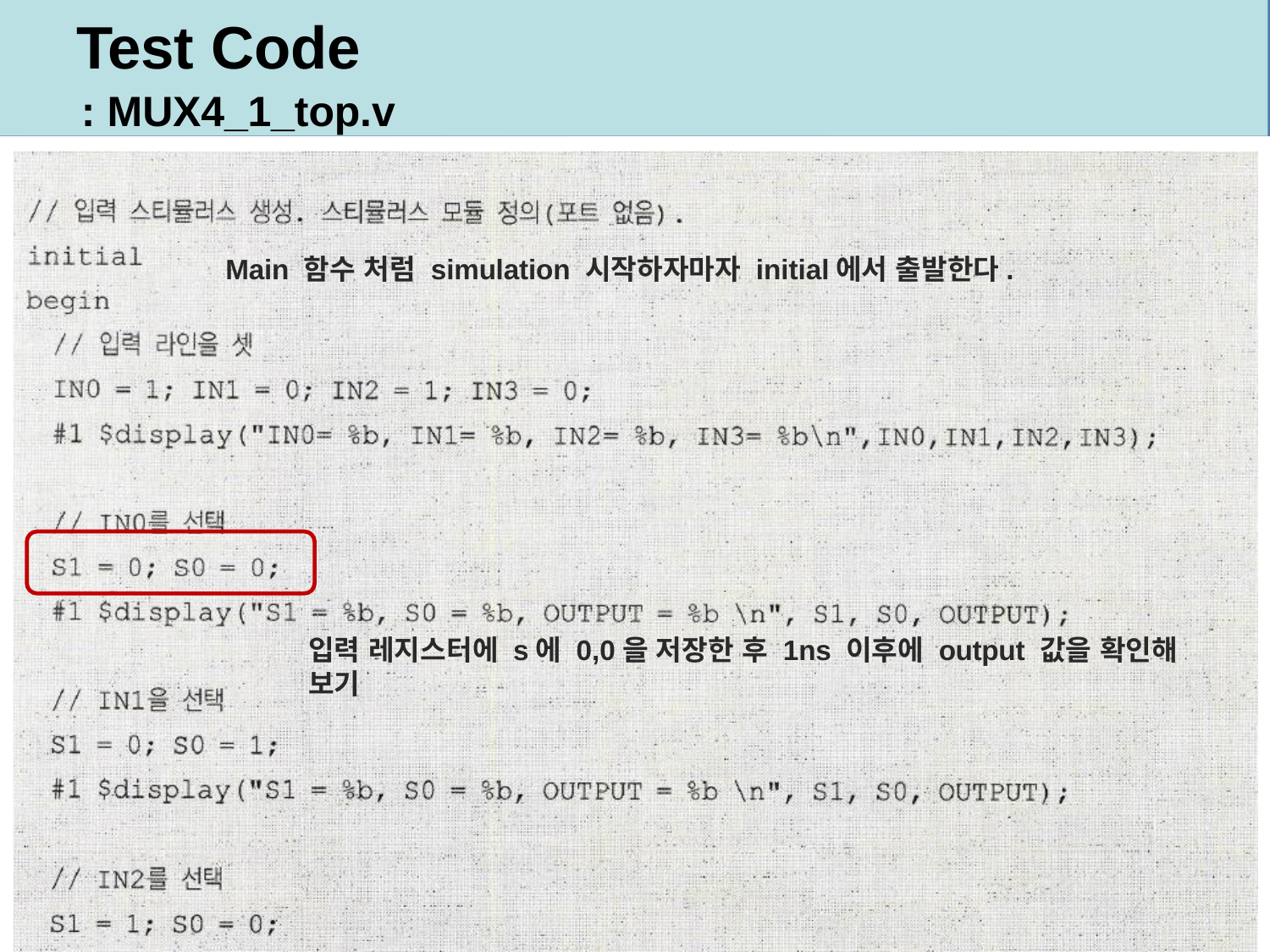

# Test Code
: MUX4_1_top.v

Main 함수 처럼 simulation 시작하자마자 initial에서 출발한다.

입력 레지스터에 s에 0,0을 저장한 후 1ns 이후에 output 값을 확인해 보기
26
27